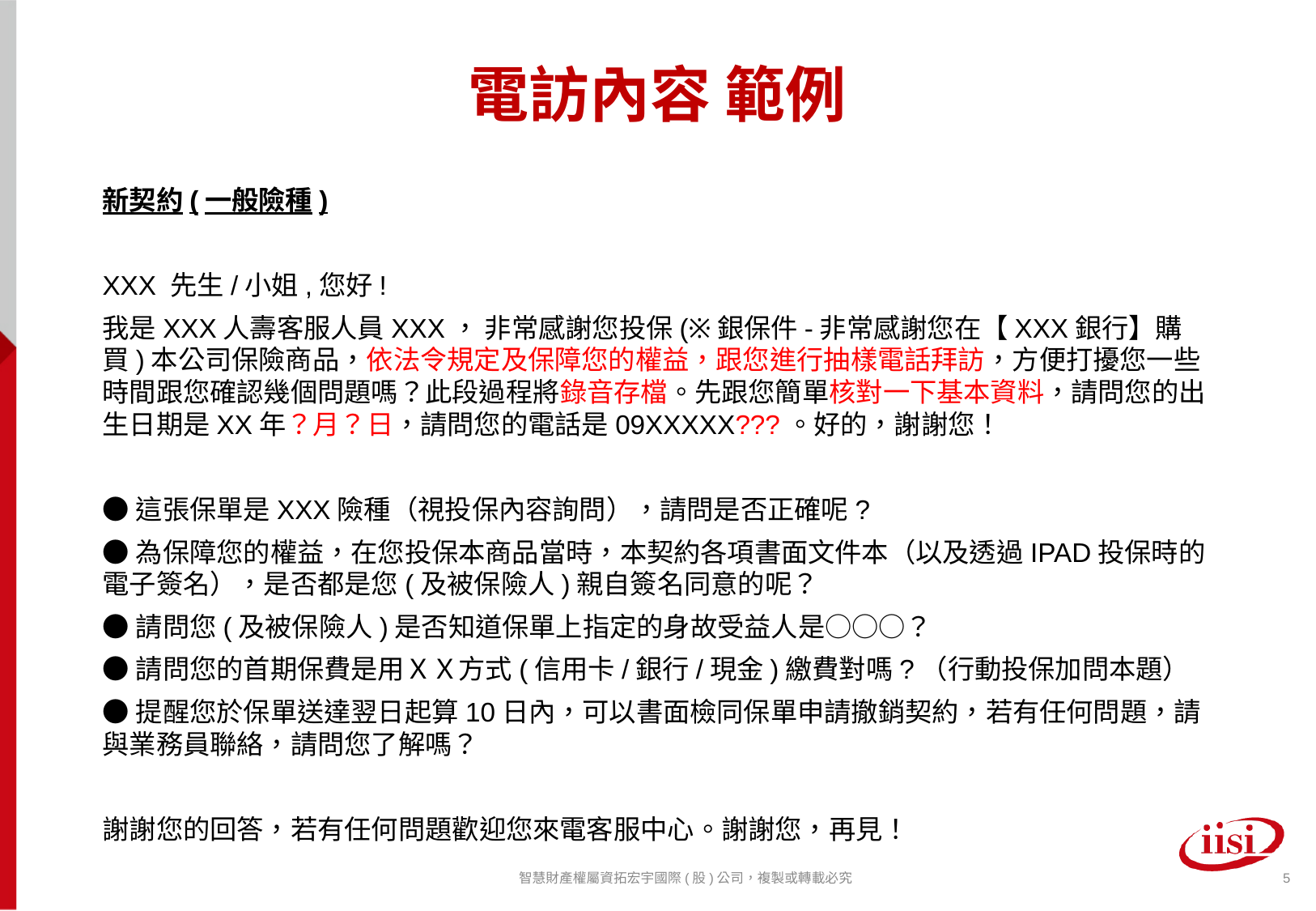

# 電訪內容 範例
新契約(一般險種)

XXX 先生/小姐,您好!
我是XXX人壽客服人員XXX， 非常感謝您投保(※銀保件-非常感謝您在【XXX銀行】購買)本公司保險商品，依法令規定及保障您的權益，跟您進行抽樣電話拜訪，方便打擾您一些時間跟您確認幾個問題嗎？此段過程將錄音存檔。先跟您簡單核對一下基本資料，請問您的出生日期是XX年？月？日，請問您的電話是09XXXXX???。好的，謝謝您！

●這張保單是XXX險種（視投保內容詢問），請問是否正確呢?
●為保障您的權益，在您投保本商品當時，本契約各項書面文件本（以及透過IPAD投保時的電子簽名），是否都是您(及被保險人)親自簽名同意的呢？
●請問您(及被保險人)是否知道保單上指定的身故受益人是○○○？
●請問您的首期保費是用ＸＸ方式(信用卡/銀行/現金)繳費對嗎?（行動投保加問本題）
●提醒您於保單送達翌日起算10日內，可以書面檢同保單申請撤銷契約，若有任何問題，請與業務員聯絡，請問您了解嗎？

謝謝您的回答，若有任何問題歡迎您來電客服中心。謝謝您，再見！
智慧財產權屬資拓宏宇國際(股)公司，複製或轉載必究
5